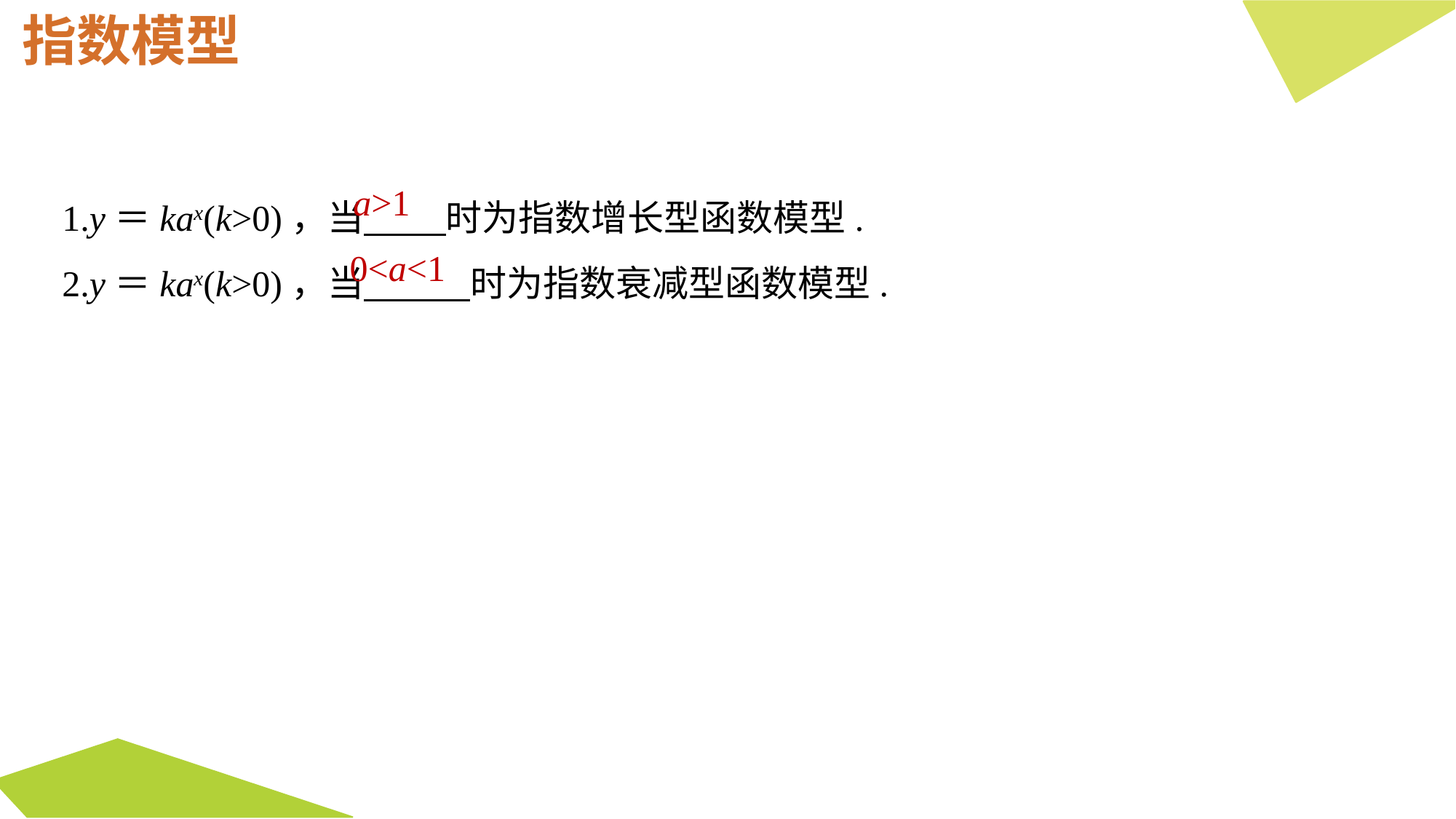

指数模型
1.y＝kax(k>0)，当          时为指数增长型函数模型.
2.y＝kax(k>0)，当             时为指数衰减型函数模型.
a>1
0<a<1